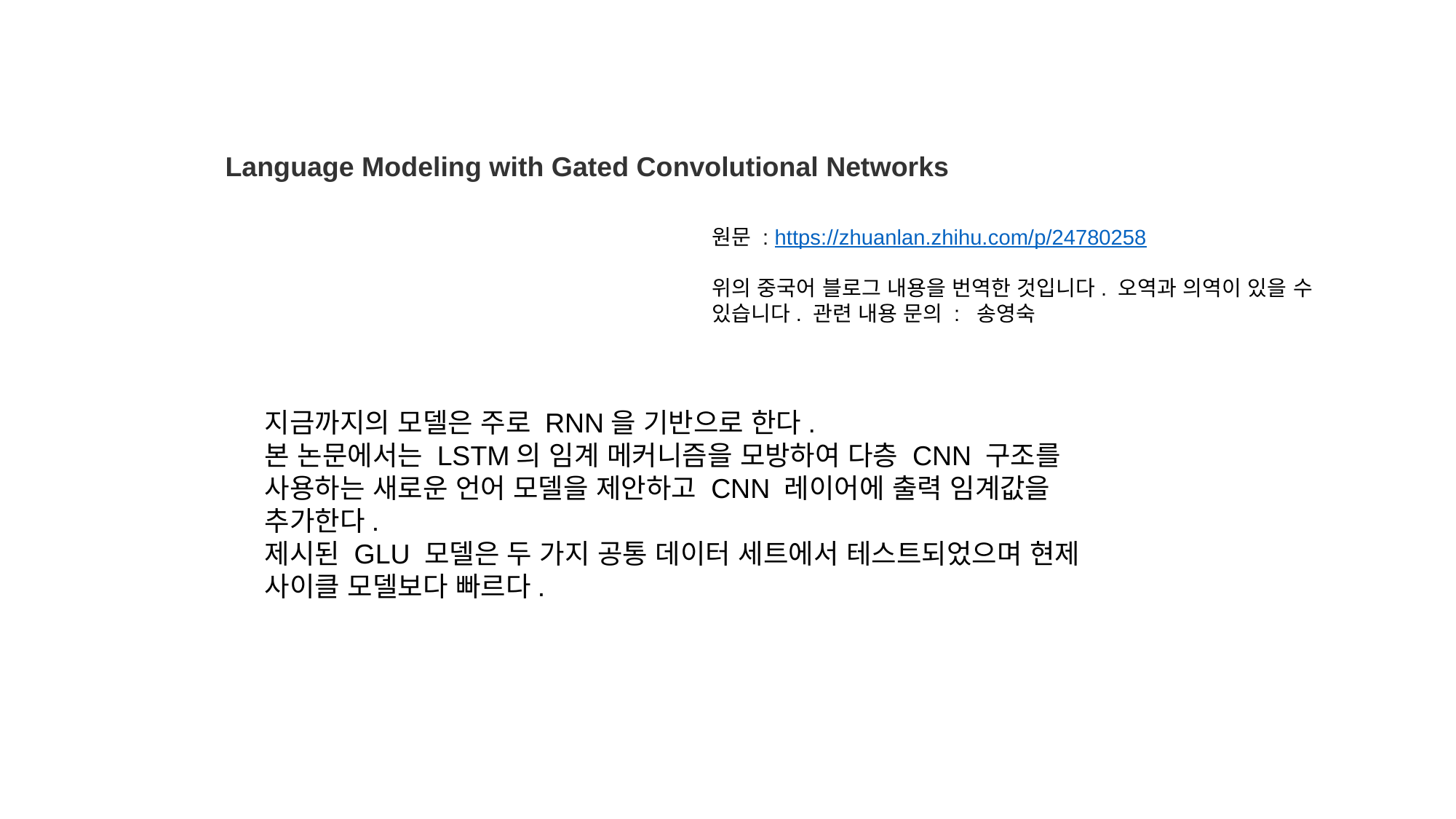

Language Modeling with Gated Convolutional Networks
원문 : https://zhuanlan.zhihu.com/p/24780258

위의 중국어 블로그 내용을 번역한 것입니다. 오역과 의역이 있을 수 있습니다. 관련 내용 문의 :  송영숙
지금까지의 모델은 주로 RNN을 기반으로 한다.
본 논문에서는 LSTM의 임계 메커니즘을 모방하여 다층 CNN 구조를 사용하는 새로운 언어 모델을 제안하고 CNN 레이어에 출력 임계값을 추가한다.
제시된 GLU 모델은 두 가지 공통 데이터 세트에서 테스트되었으며 현제 사이클 모델보다 빠르다.